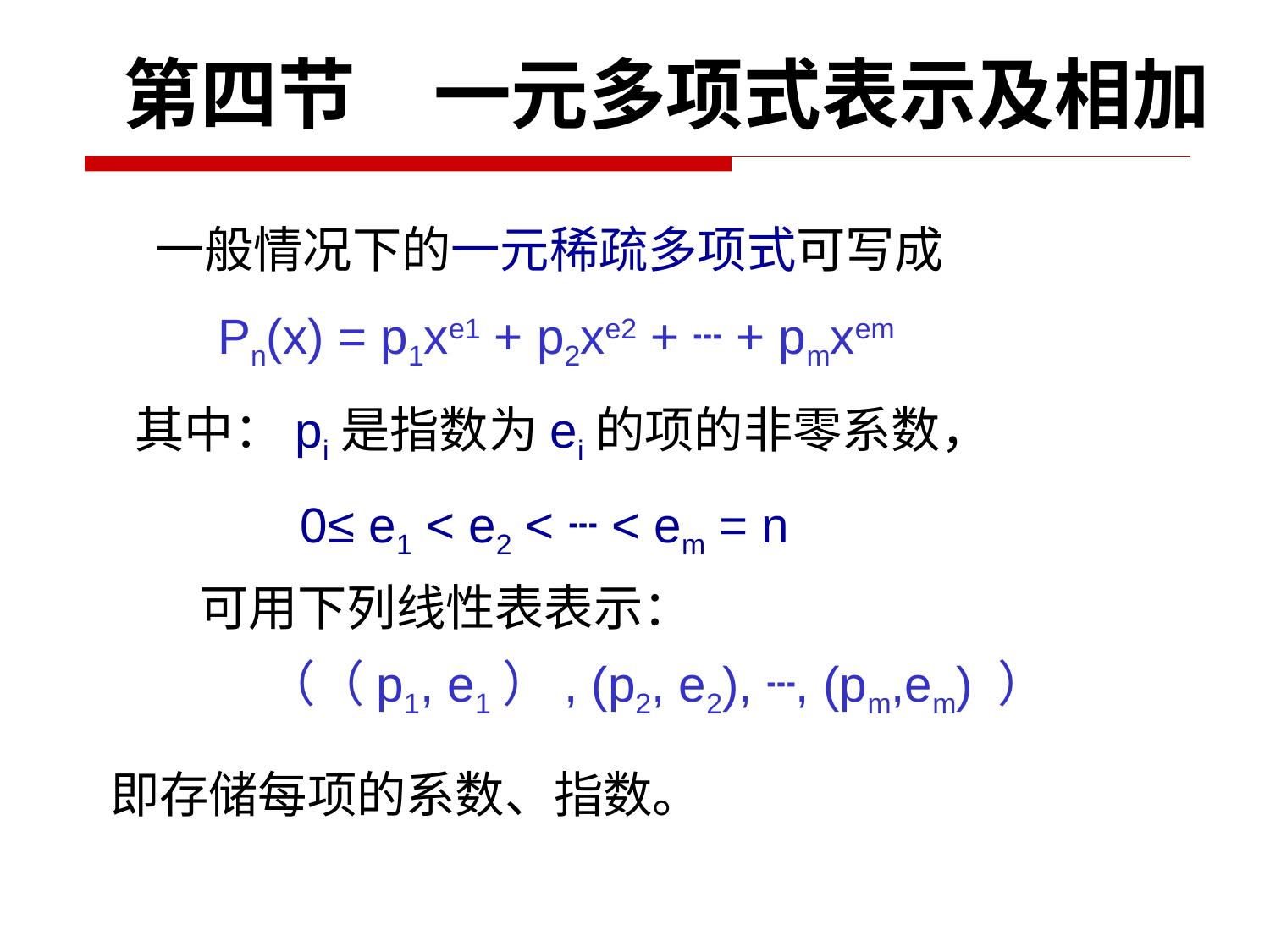

第四节　一元多项式表示及相加
 一般情况下的一元稀疏多项式可写成
      Pn(x) = p1xe1 + p2xe2 + ┄ + pmxem
其中：pi是指数为ei的项的非零系数，
            0≤ e1 < e2 < ┄ < em = n
可用下列线性表表示：
     （（p1, e1）, (p2, e2), ┄, (pm,em) ）
即存储每项的系数、指数。